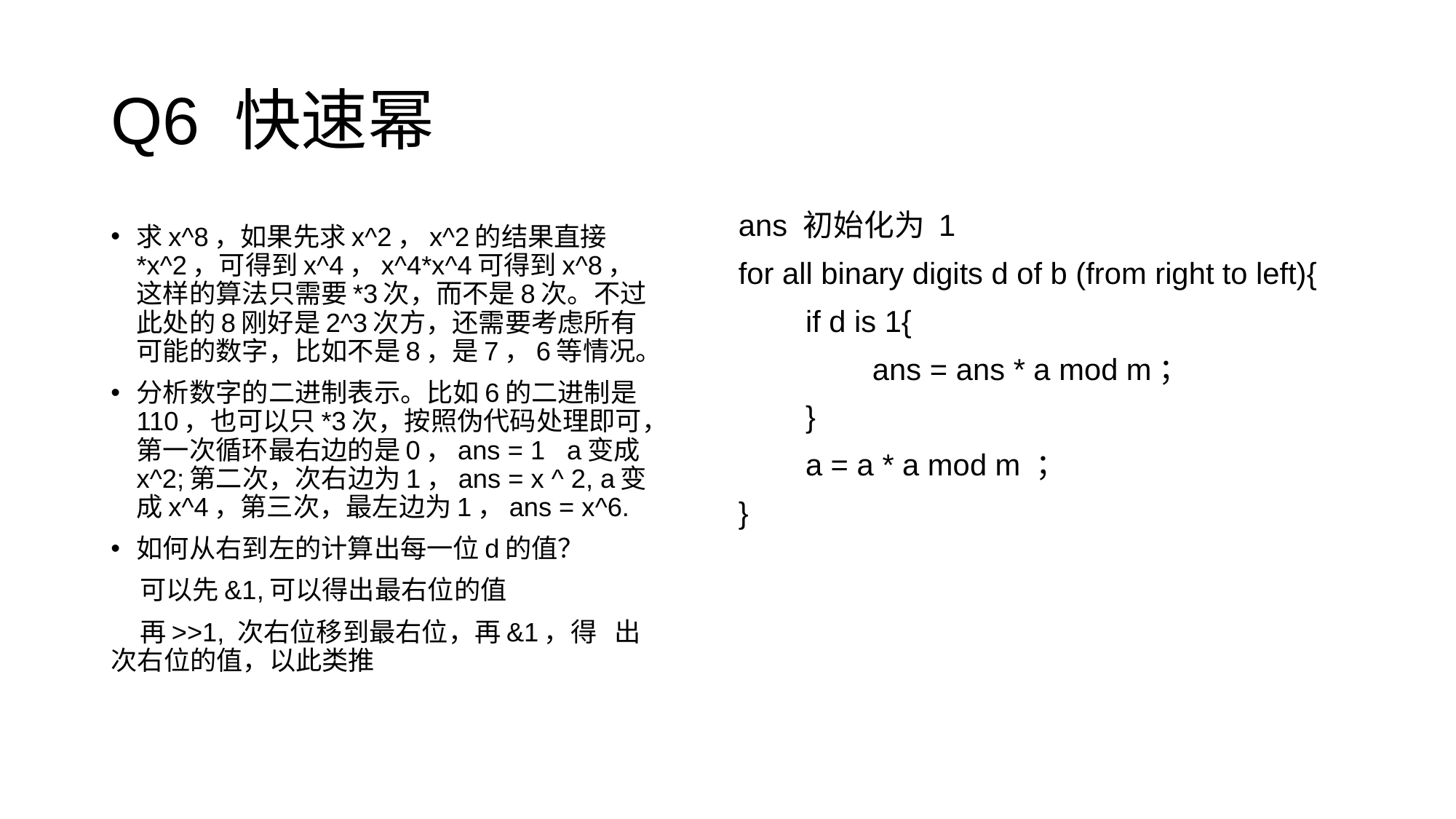

# Q6 快速幂
ans 初始化为 1
for all binary digits d of b (from right to left){
        if d is 1{
                ans = ans * a mod m；
        }
        a = a * a mod m ；
}

求x^8，如果先求x^2，x^2的结果直接*x^2，可得到x^4，x^4*x^4可得到x^8，这样的算法只需要*3次，而不是8次。不过此处的8刚好是2^3次方，还需要考虑所有可能的数字，比如不是8，是7，6等情况。
分析数字的二进制表示。比如6的二进制是110，也可以只*3次，按照伪代码处理即可，第一次循环最右边的是0，ans = 1   a变成x^2;第二次，次右边为1，ans = x ^ 2, a变成x^4，第三次，最左边为1，ans = x^6.
如何从右到左的计算出每一位d的值？
    可以先&1,可以得出最右位的值
    再>>1, 次右位移到最右位，再&1，得   出次右位的值，以此类推